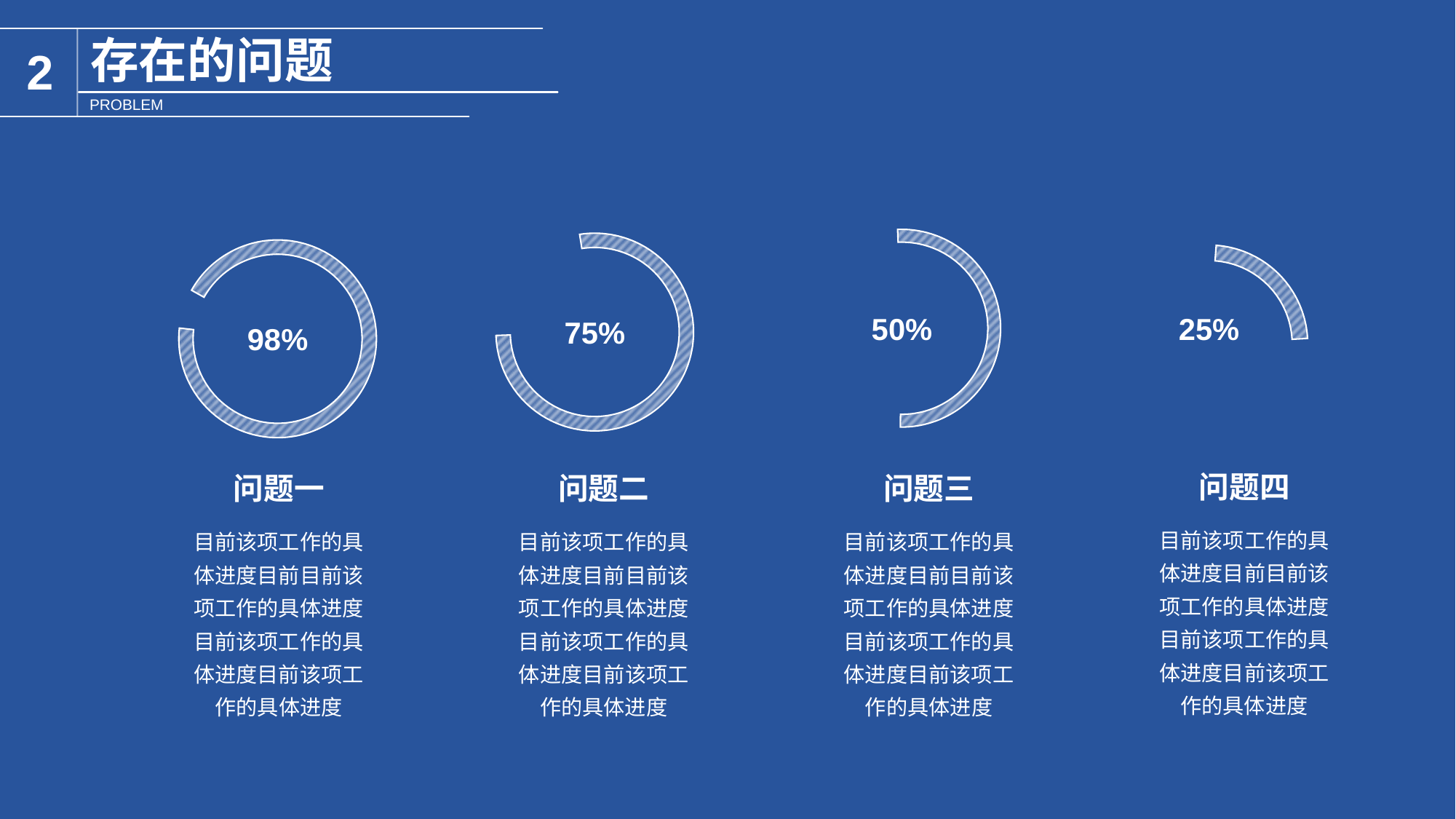

50%
问题三
目前该项工作的具体进度目前目前该项工作的具体进度目前该项工作的具体进度目前该项工作的具体进度

75%
问题二
目前该项工作的具体进度目前目前该项工作的具体进度目前该项工作的具体进度目前该项工作的具体进度

98%
问题一
目前该项工作的具体进度目前目前该项工作的具体进度目前该项工作的具体进度目前该项工作的具体进度

25%
问题四
目前该项工作的具体进度目前目前该项工作的具体进度目前该项工作的具体进度目前该项工作的具体进度